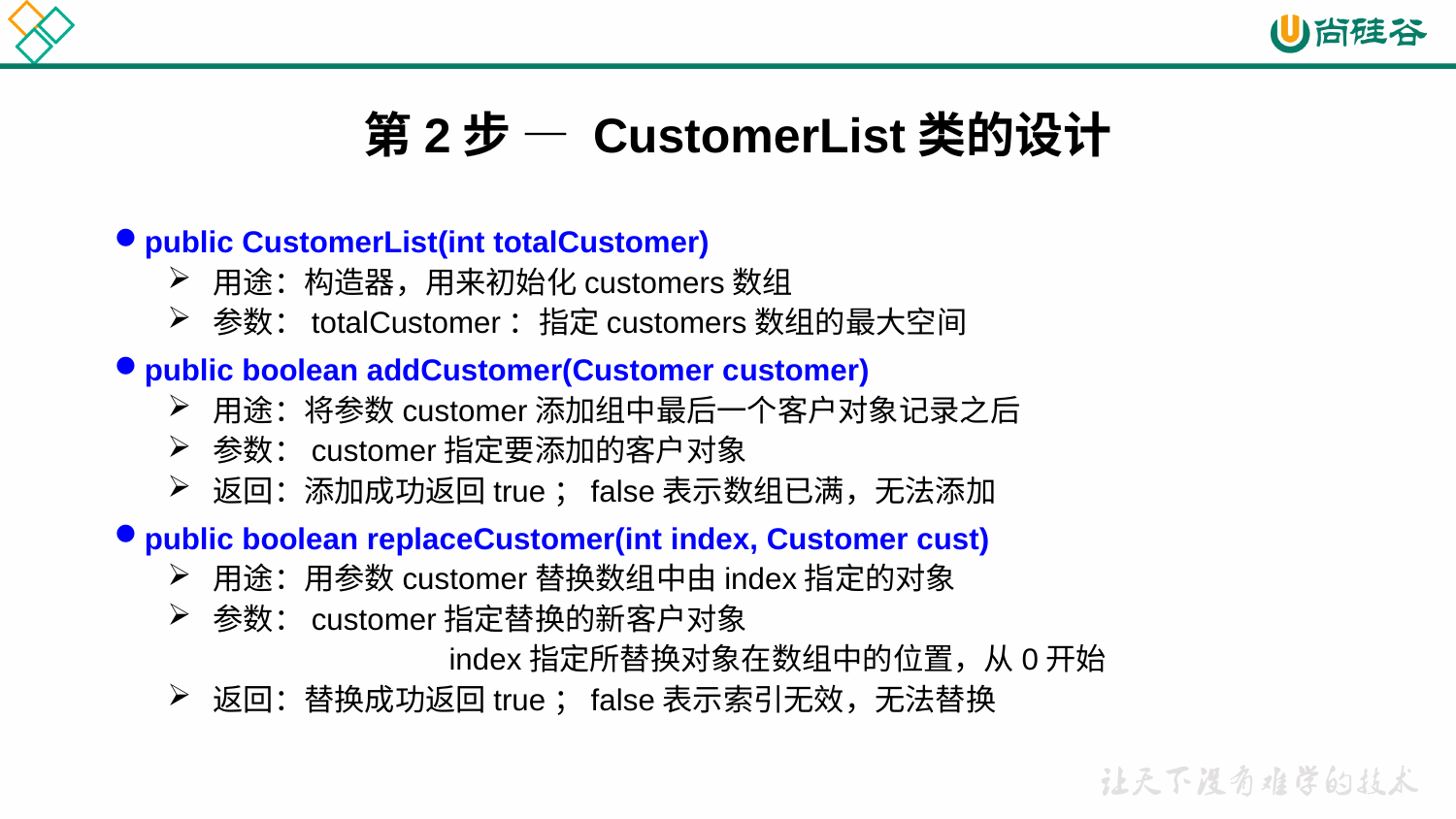

第2步 — CustomerList类的设计
public CustomerList(int totalCustomer)
用途：构造器，用来初始化customers数组
参数：totalCustomer：指定customers数组的最大空间
public boolean addCustomer(Customer customer)
用途：将参数customer添加组中最后一个客户对象记录之后
参数：customer指定要添加的客户对象
返回：添加成功返回true；false表示数组已满，无法添加
public boolean replaceCustomer(int index, Customer cust)
用途：用参数customer替换数组中由index指定的对象
参数：customer指定替换的新客户对象
		           index指定所替换对象在数组中的位置，从0开始
返回：替换成功返回true；false表示索引无效，无法替换